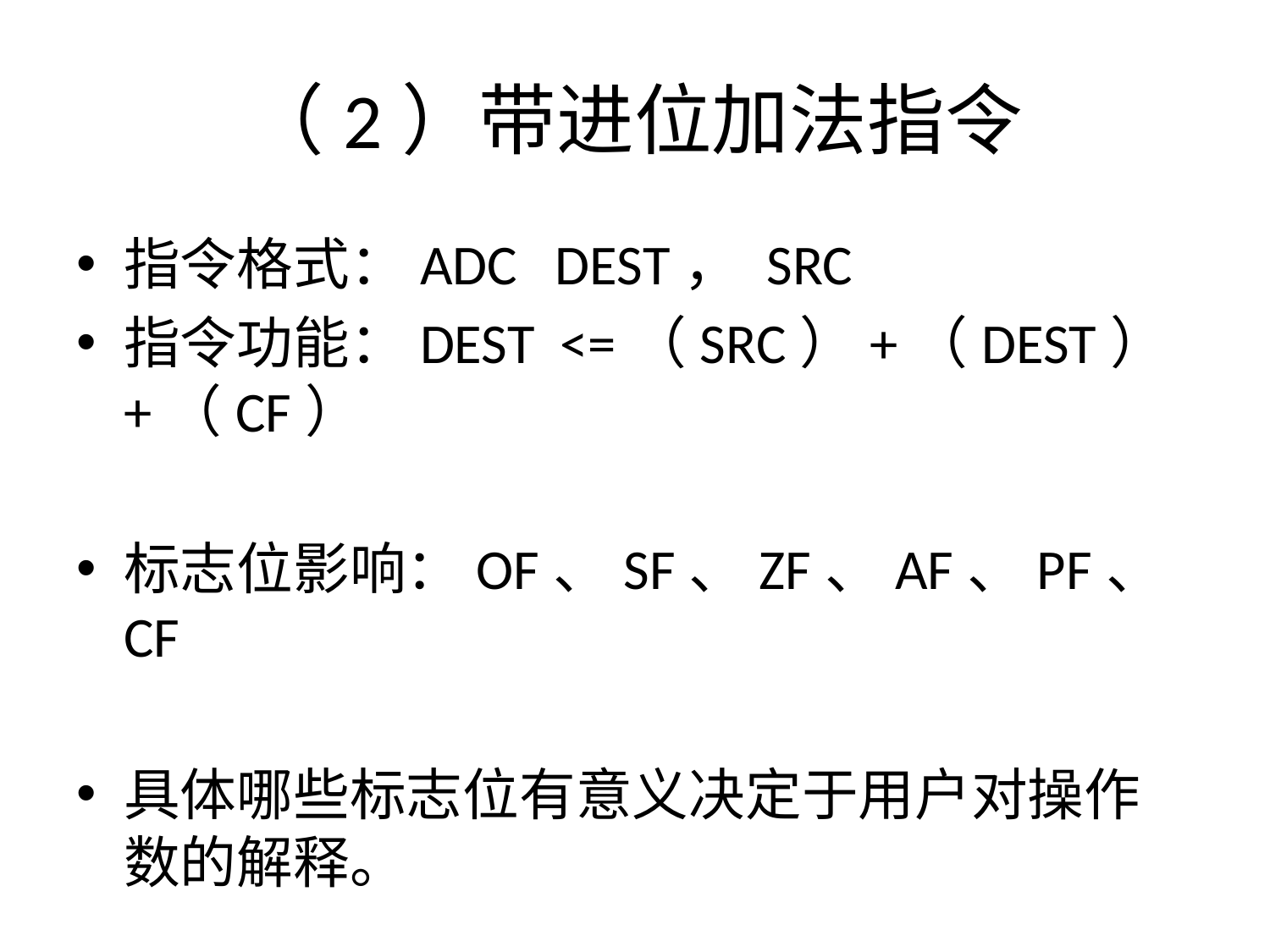

# （2）带进位加法指令
指令格式：ADC   DEST， SRC
指令功能：DEST  <=（SRC）+（DEST）+（CF）

标志位影响：OF、SF、ZF、AF、PF、CF

具体哪些标志位有意义决定于用户对操作数的解释。